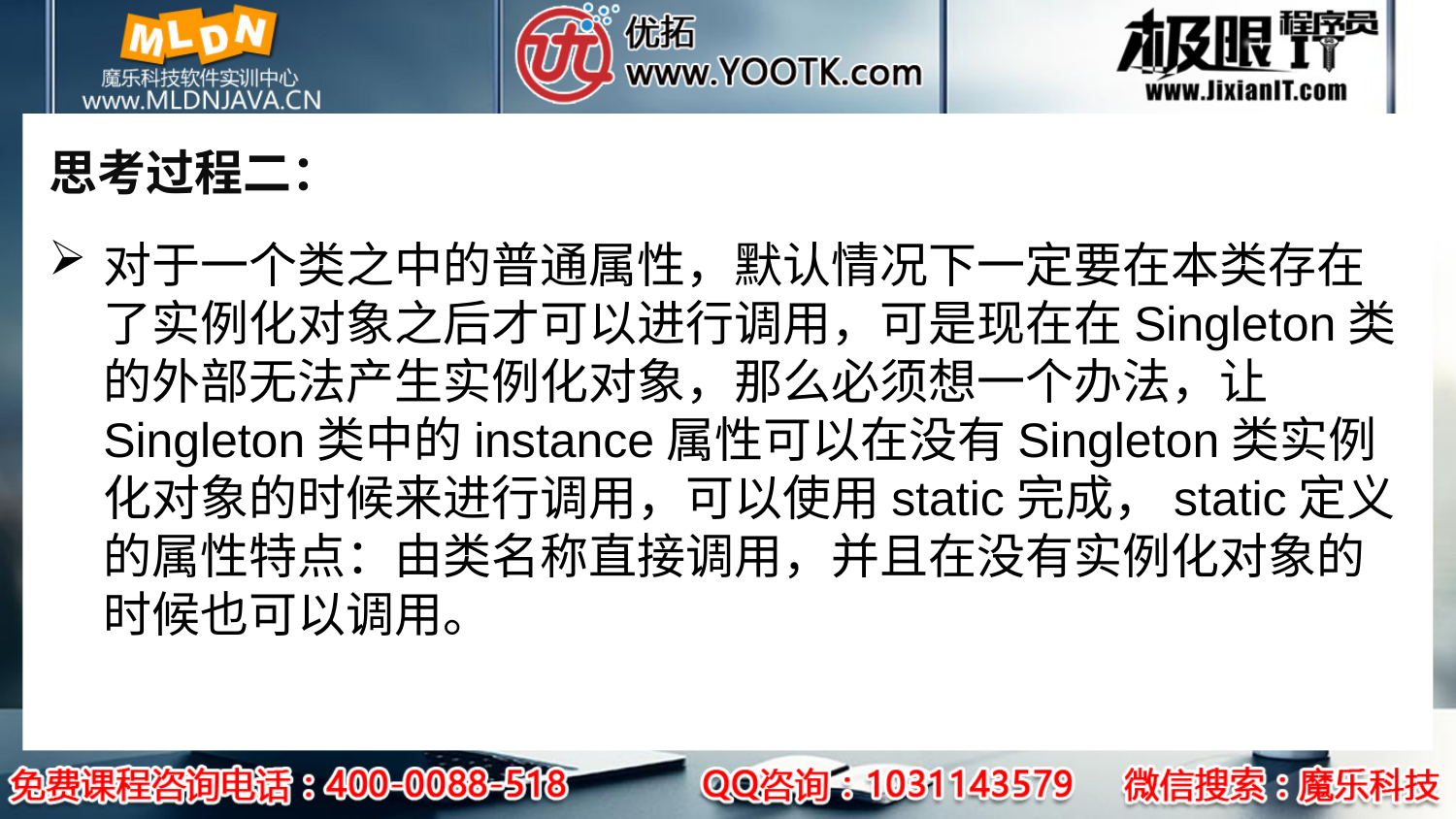

# 思考过程二：
对于一个类之中的普通属性，默认情况下一定要在本类存在了实例化对象之后才可以进行调用，可是现在在Singleton类的外部无法产生实例化对象，那么必须想一个办法，让Singleton类中的instance属性可以在没有Singleton类实例化对象的时候来进行调用，可以使用static完成，static定义的属性特点：由类名称直接调用，并且在没有实例化对象的时候也可以调用。